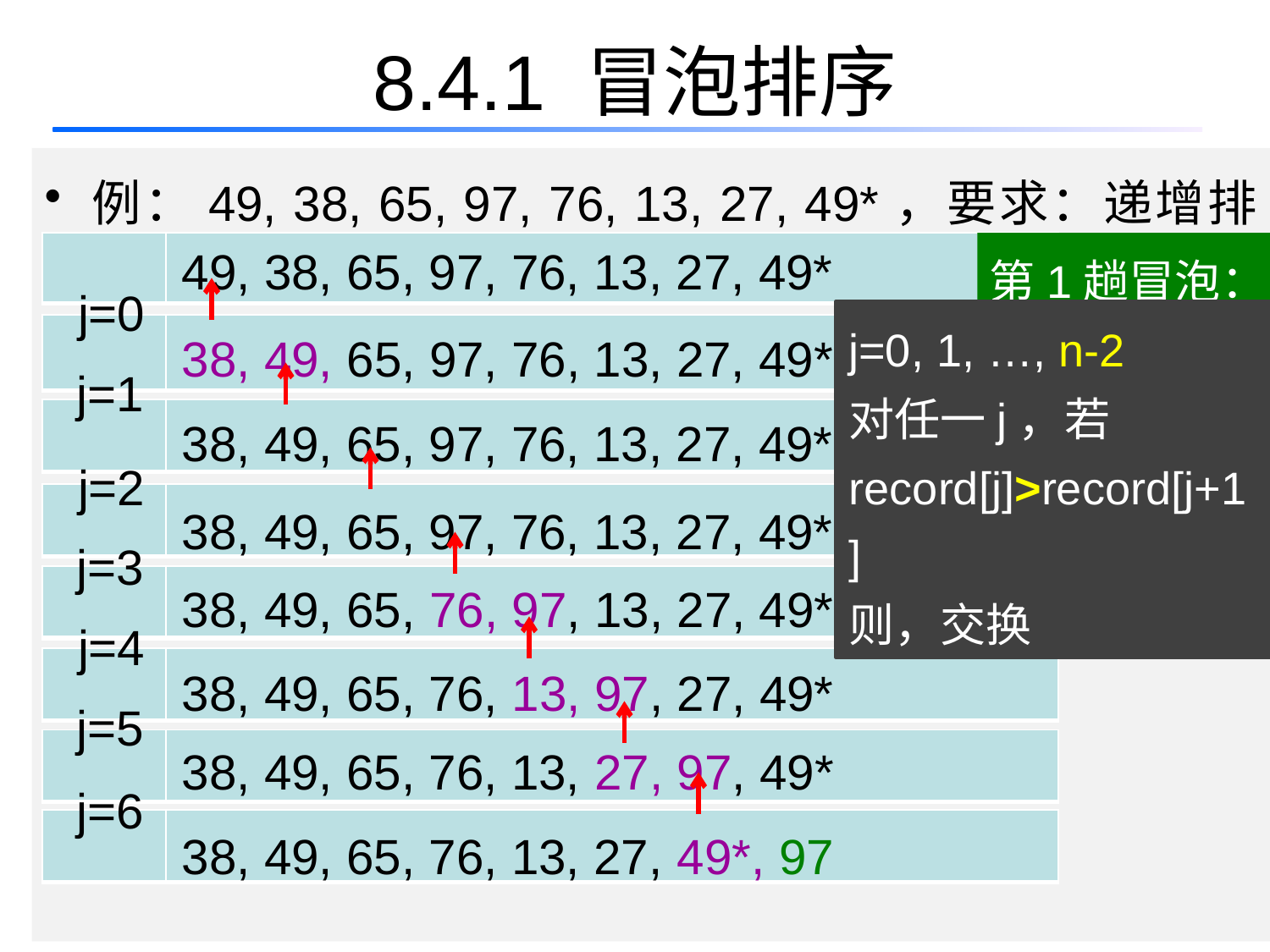

# 8.4.1 冒泡排序

例：49, 38, 65, 97, 76, 13, 27, 49*，要求：递增排序

|  |  |
| --- | --- |
第1趟冒泡：
49, 38, 65, 97, 76, 13, 27, 49*
j=0
j=0, 1, …, n-2
对任一j，若record[j]>record[j+1]
则，交换
38, 49, 65, 97, 76, 13, 27, 49*
|  |  |
| --- | --- |
j=1
38, 49, 65, 97, 76, 13, 27, 49*
|  |  |
| --- | --- |
j=2
38, 49, 65, 97, 76, 13, 27, 49*
|  |  |
| --- | --- |
j=3
38, 49, 65, 76, 97, 13, 27, 49*
|  |  |
| --- | --- |
j=4
38, 49, 65, 76, 13, 97, 27, 49*
|  |  |
| --- | --- |
j=5
38, 49, 65, 76, 13, 27, 97, 49*
|  |  |
| --- | --- |
j=6
38, 49, 65, 76, 13, 27, 49*, 97
|  |  |
| --- | --- |